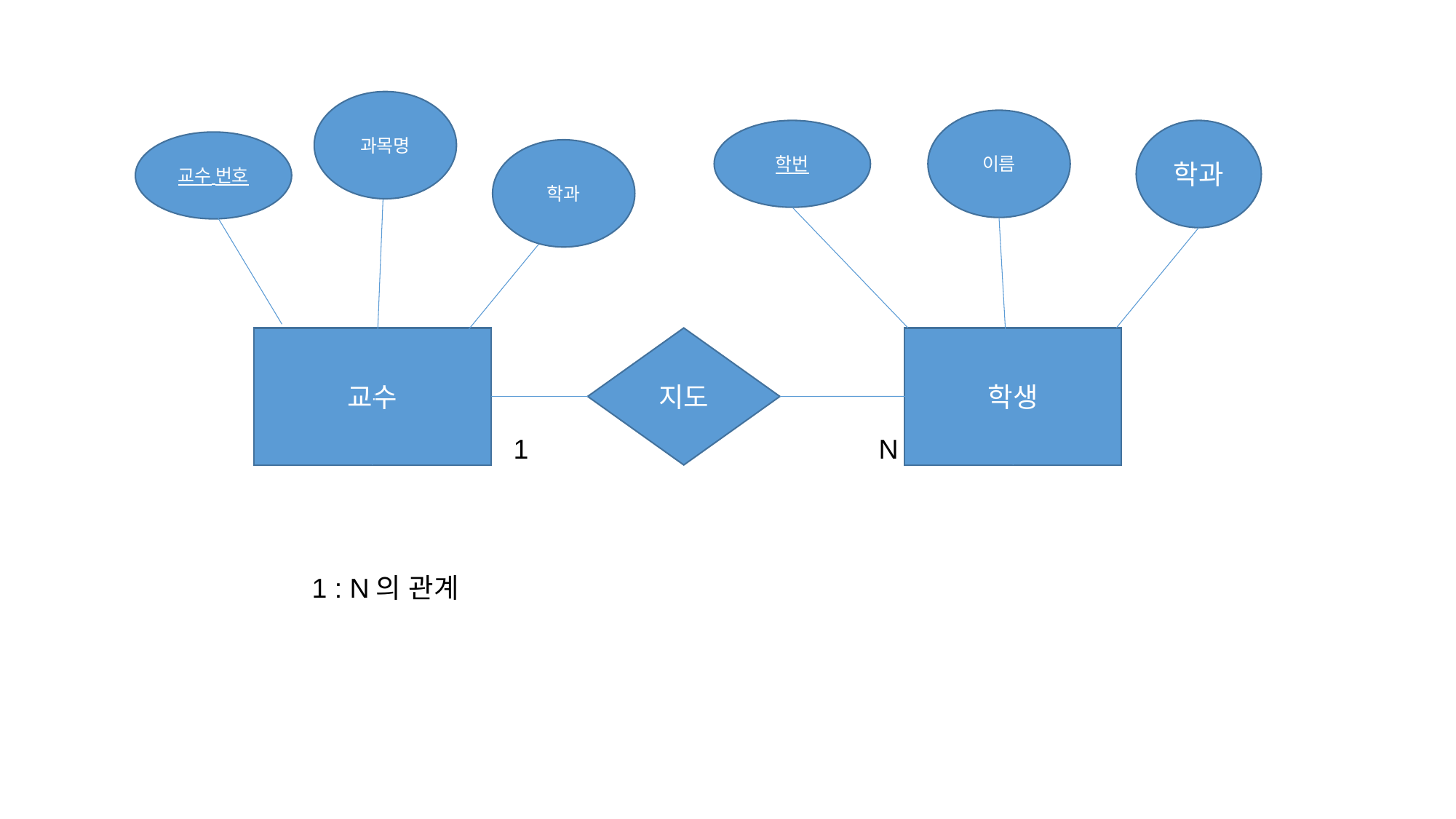

과목명
이름
학과
학번
교수 번호
학과
교수
지도
학생
N
1
1 : N의 관계